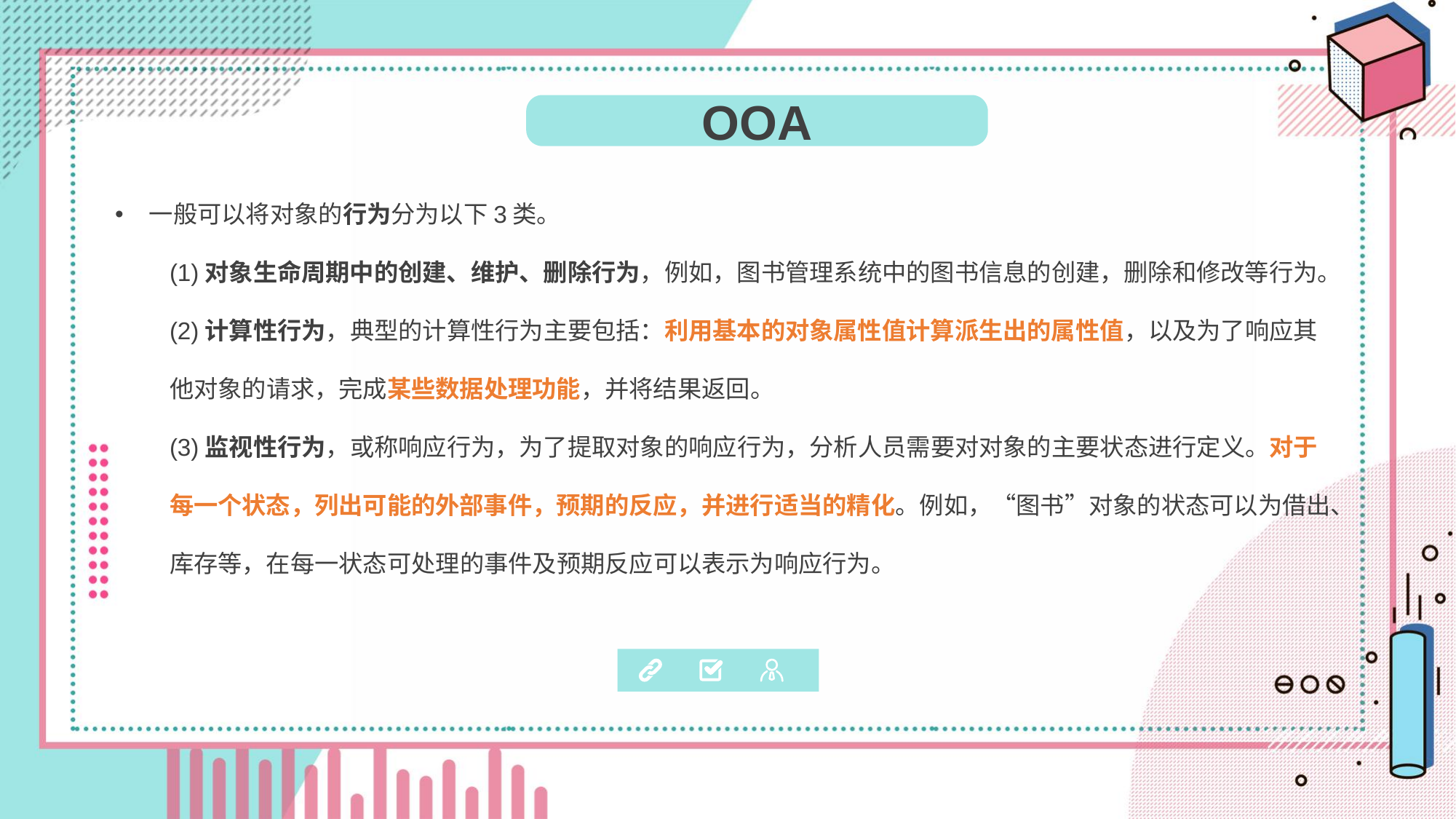

OOA
一般可以将对象的行为分为以下3类。
(1)对象生命周期中的创建、维护、删除行为，例如，图书管理系统中的图书信息的创建，删除和修改等行为。
(2)计算性行为，典型的计算性行为主要包括：利用基本的对象属性值计算派生出的属性值，以及为了响应其他对象的请求，完成某些数据处理功能，并将结果返回。
(3)监视性行为，或称响应行为，为了提取对象的响应行为，分析人员需要对对象的主要状态进行定义。对于每一个状态，列出可能的外部事件，预期的反应，并进行适当的精化。例如，“图书”对象的状态可以为借出、库存等，在每一状态可处理的事件及预期反应可以表示为响应行为。